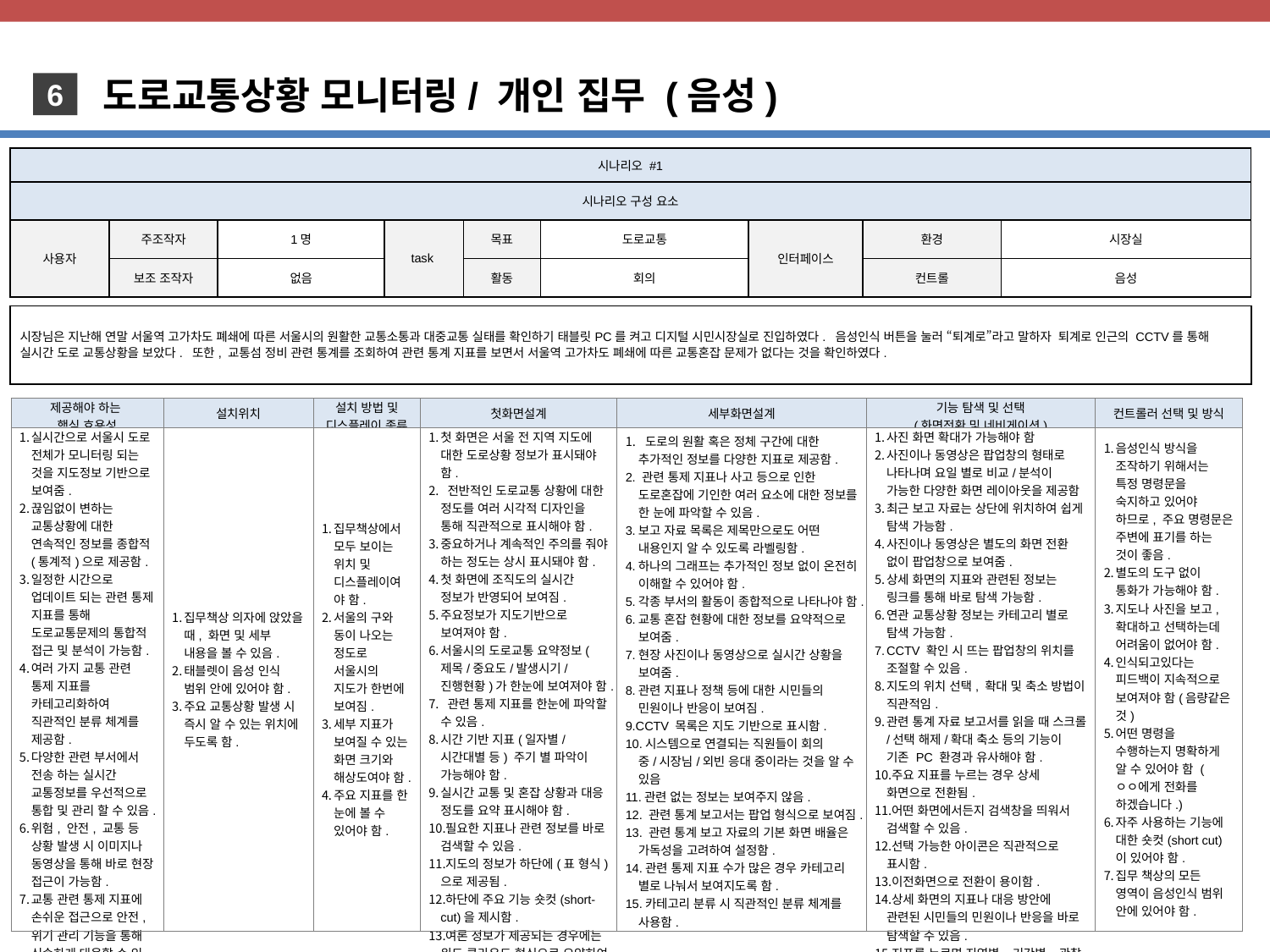

도로교통상황 모니터링/ 개인 집무 (음성)
6
| 시나리오 #1 |  |  |  |  |  |  |  |  |
| --- | --- | --- | --- | --- | --- | --- | --- | --- |
| 시나리오 구성 요소 |  |  |  |  |  |  |  |  |
| 사용자 | 주조작자 | 1명 | task | 목표 | 도로교통 | 인터페이스 | 환경 | 시장실 |
|  | 보조 조작자 | 없음 |  | 활동 | 회의 |  | 컨트롤 | 음성 |
| 시장님은 지난해 연말 서울역 고가차도 폐쇄에 따른 서울시의 원활한 교통소통과 대중교통 실태를 확인하기 태블릿PC를 켜고 디지털 시민시장실로 진입하였다. 음성인식 버튼을 눌러 “퇴계로”라고 말하자 퇴계로 인근의 CCTV를 통해 실시간 도로 교통상황을 보았다. 또한, 교통섬 정비 관련 통계를 조회하여 관련 통계 지표를 보면서 서울역 고가차도 폐쇄에 따른 교통혼잡 문제가 없다는 것을 확인하였다. |
| --- |
| 제공해야 하는 핵심 효용성 | 설치위치 | 설치 방법 및 디스플레이 종류 | 첫화면설계 | 세부화면설계 | 기능 탐색 및 선택 (화면전환 및 네비게이션) | 컨트롤러 선택 및 방식 |
| --- | --- | --- | --- | --- | --- | --- |
| 실시간으로 서울시 도로 전체가 모니터링 되는 것을 지도정보 기반으로 보여줌. 끊임없이 변하는 교통상황에 대한 연속적인 정보를 종합적(통계적)으로 제공함. 일정한 시간으로 업데이트 되는 관련 통제 지표를 통해 도로교통문제의 통합적 접근 및 분석이 가능함. 여러 가지 교통 관련 통제 지표를 카테고리화하여 직관적인 분류 체계를 제공함. 다양한 관련 부서에서 전송 하는 실시간 교통정보를 우선적으로 통합 및 관리 할 수 있음. 위험, 안전, 교통 등 상황 발생 시 이미지나 동영상을 통해 바로 현장 접근이 가능함. 교통 관련 통제 지표에 손쉬운 접근으로 안전, 위기 관리 기능을 통해 신속하게 대응할 수 있음. 시장실과 관련부서와의 긴밀하고 신속한 결합이 가능함. | 집무책상 의자에 앉았을 때, 화면 및 세부 내용을 볼 수 있음. 태블렛이 음성 인식 범위 안에 있어야 함. 주요 교통상황 발생 시 즉시 알 수 있는 위치에 두도록 함. | 집무책상에서 모두 보이는 위치 및 디스플레이여야 함. 서울의 구와 동이 나오는 정도로 서울시의 지도가 한번에 보여짐. 세부 지표가 보여질 수 있는 화면 크기와 해상도여야 함. 주요 지표를 한 눈에 볼 수 있어야 함. | 첫 화면은 서울 전 지역 지도에 대한 도로상황 정보가 표시돼야 함. 전반적인 도로교통 상황에 대한 정도를 여러 시각적 디자인을 통해 직관적으로 표시해야 함. 중요하거나 계속적인 주의를 줘야 하는 정도는 상시 표시돼야 함. 첫 화면에 조직도의 실시간 정보가 반영되어 보여짐. 주요정보가 지도기반으로 보여져야 함. 서울시의 도로교통 요약정보(제목/중요도/발생시기/진행현황)가 한눈에 보여져야 함. 관련 통제 지표를 한눈에 파악할 수 있음. 시간 기반 지표(일자별/시간대별 등) 주기 별 파악이 가능해야 함. 실시간 교통 및 혼잡 상황과 대응 정도를 요약 표시해야 함. 필요한 지표나 관련 정보를 바로 검색할 수 있음. 지도의 정보가 하단에(표 형식)으로 제공됨. 하단에 주요 기능 숏컷(short-cut)을 제시함. 여론 정보가 제공되는 경우에는 워드 클라우드 형식으로 요약하여 보여줌. | 도로의 원활 혹은 정체 구간에 대한 추가적인 정보를 다양한 지표로 제공함. 2. 관련 통제 지표나 사고 등으로 인한 도로혼잡에 기인한 여러 요소에 대한 정보를 한 눈에 파악할 수 있음. 3.보고 자료 목록은 제목만으로도 어떤 내용인지 알 수 있도록 라벨링함. 4.하나의 그래프는 추가적인 정보 없이 온전히 이해할 수 있어야 함. 5.각종 부서의 활동이 종합적으로 나타나야 함. 6.교통 혼잡 현황에 대한 정보를 요약적으로 보여줌. 7.현장 사진이나 동영상으로 실시간 상황을 보여줌. 8.관련 지표나 정책 등에 대한 시민들의 민원이나 반응이 보여짐. 9.CCTV 목록은 지도 기반으로 표시함. 10.시스템으로 연결되는 직원들이 회의 중/시장님/외빈 응대 중이라는 것을 알 수 있음 11.관련 없는 정보는 보여주지 않음. 12. 관련 통계 보고서는 팝업 형식으로 보여짐. 13. 관련 통계 보고 자료의 기본 화면 배율은 가독성을 고려하여 설정함. 14.관련 통제 지표 수가 많은 경우 카테고리 별로 나눠서 보여지도록 함. 15.카테고리 분류 시 직관적인 분류 체계를 사용함. | 사진 화면 확대가 가능해야 함 사진이나 동영상은 팝업창의 형태로 나타나며 요일 별로 비교/분석이 가능한 다양한 화면 레이아웃을 제공함 최근 보고 자료는 상단에 위치하여 쉽게 탐색 가능함. 사진이나 동영상은 별도의 화면 전환 없이 팝업창으로 보여줌. 상세 화면의 지표와 관련된 정보는 링크를 통해 바로 탐색 가능함. 연관 교통상황 정보는 카테고리 별로 탐색 가능함. CCTV 확인 시 뜨는 팝업창의 위치를 조절할 수 있음. 지도의 위치 선택, 확대 및 축소 방법이 직관적임. 관련 통계 자료 보고서를 읽을 때 스크롤/선택 해제/확대 축소 등의 기능이 기존 PC 환경과 유사해야 함. 주요 지표를 누르는 경우 상세 화면으로 전환됨. 어떤 화면에서든지 검색창을 띄워서 검색할 수 있음. 선택 가능한 아이콘은 직관적으로 표시함. 이전화면으로 전환이 용이함. 상세 화면의 지표나 대응 방안에 관련된 시민들의 민원이나 반응을 바로 탐색할 수 있음. 지표를 누르면 지역별, 기간별, 관찰 대상별 세부 정보를 확인할 수 있음. | 음성인식 방식을 조작하기 위해서는 특정 명령문을 숙지하고 있어야 하므로, 주요 명령문은 주변에 표기를 하는 것이 좋음. 별도의 도구 없이 통화가 가능해야 함. 지도나 사진을 보고, 확대하고 선택하는데 어려움이 없어야 함. 인식되고있다는 피드백이 지속적으로 보여져야 함(음량같은 것) 어떤 명령을 수행하는지 명확하게 알 수 있어야 함 (ㅇㅇ에게 전화를 하겠습니다.) 자주 사용하는 기능에 대한 숏컷(short cut)이 있어야 함. 집무 책상의 모든 영역이 음성인식 범위 안에 있어야 함. |